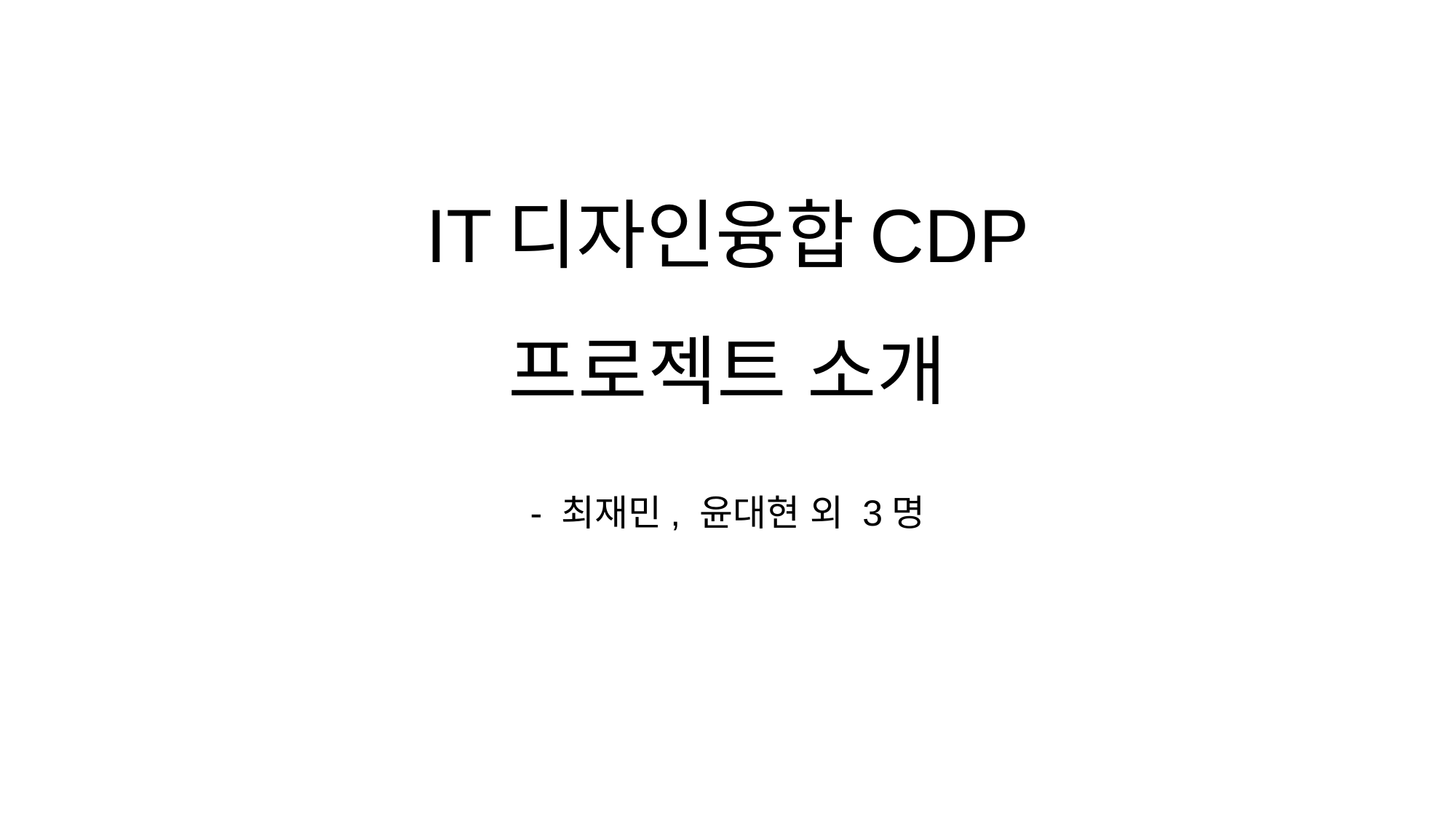

# IT디자인융합CDP 프로젝트 소개

- 최재민, 윤대현 외 3명